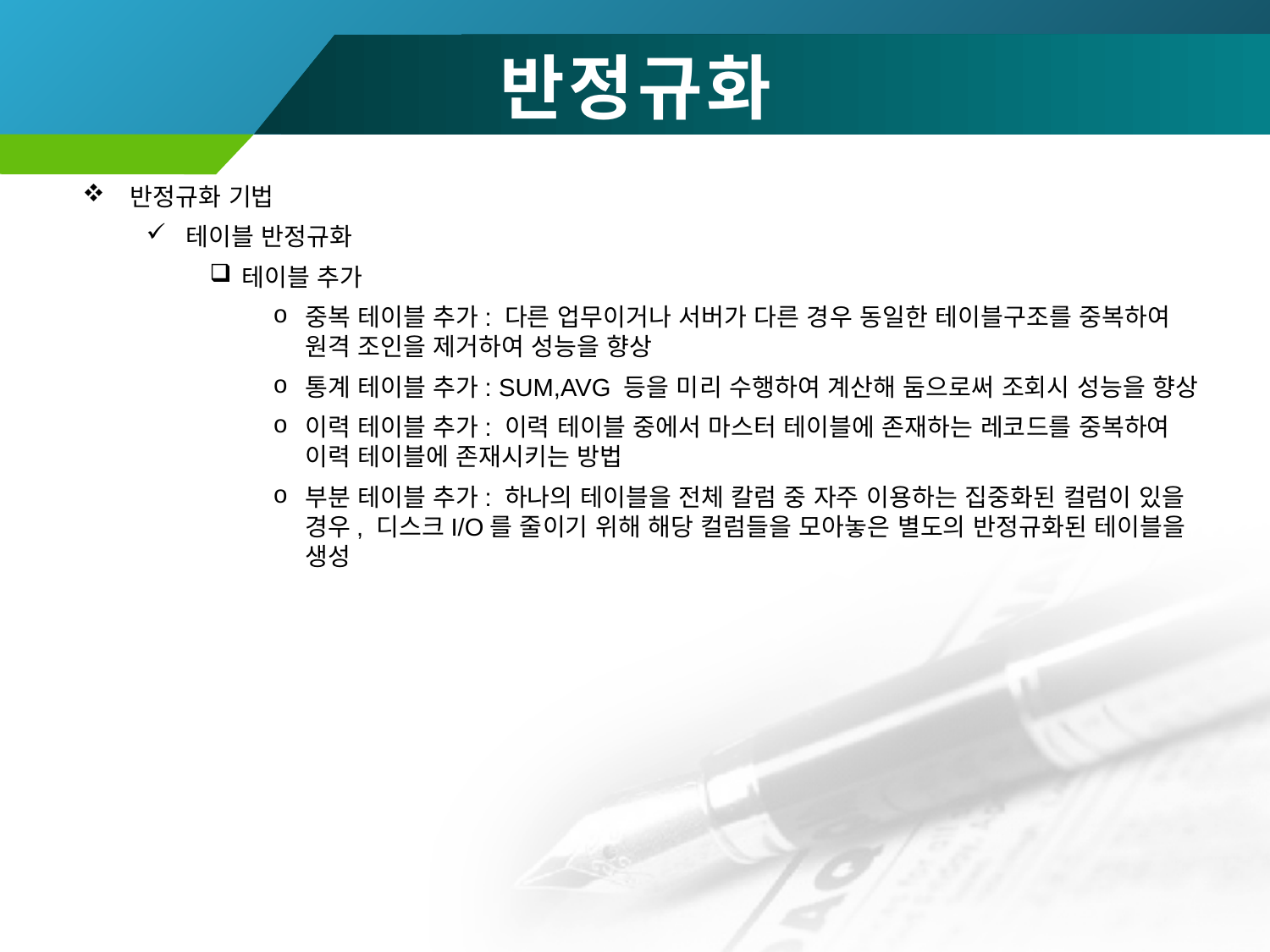

# 반정규화
반정규화 기법
테이블 반정규화
테이블 추가
중복 테이블 추가: 다른 업무이거나 서버가 다른 경우 동일한 테이블구조를 중복하여 원격 조인을 제거하여 성능을 향상
통계 테이블 추가: SUM,AVG 등을 미리 수행하여 계산해 둠으로써 조회시 성능을 향상
이력 테이블 추가: 이력 테이블 중에서 마스터 테이블에 존재하는 레코드를 중복하여 이력 테이블에 존재시키는 방법
부분 테이블 추가: 하나의 테이블을 전체 칼럼 중 자주 이용하는 집중화된 컬럼이 있을 경우, 디스크I/O를 줄이기 위해 해당 컬럼들을 모아놓은 별도의 반정규화된 테이블을 생성